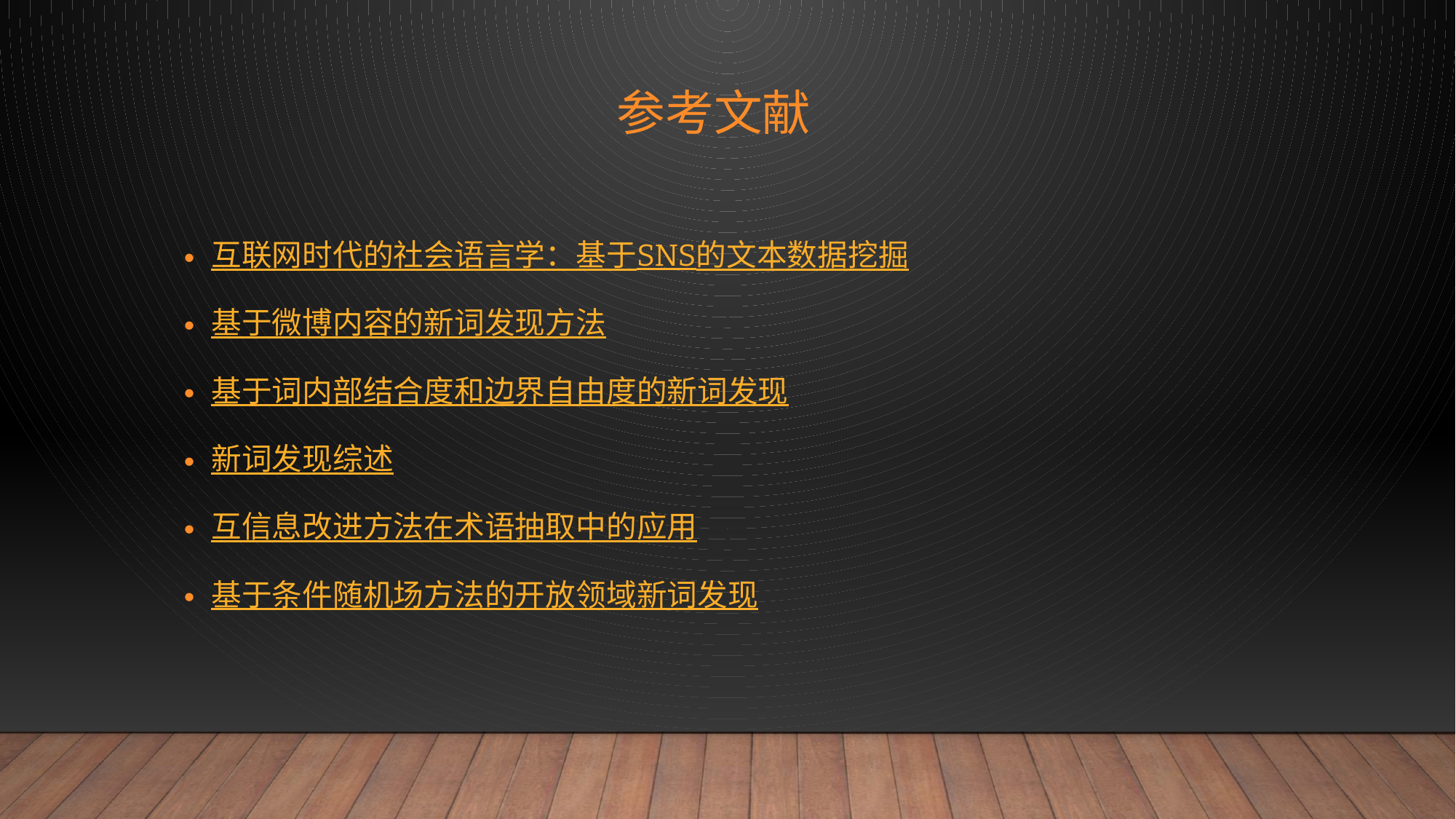

# 参考文献
互联网时代的社会语言学：基于SNS的文本数据挖掘
基于微博内容的新词发现方法
基于词内部结合度和边界自由度的新词发现
新词发现综述
互信息改进方法在术语抽取中的应用
基于条件随机场方法的开放领域新词发现